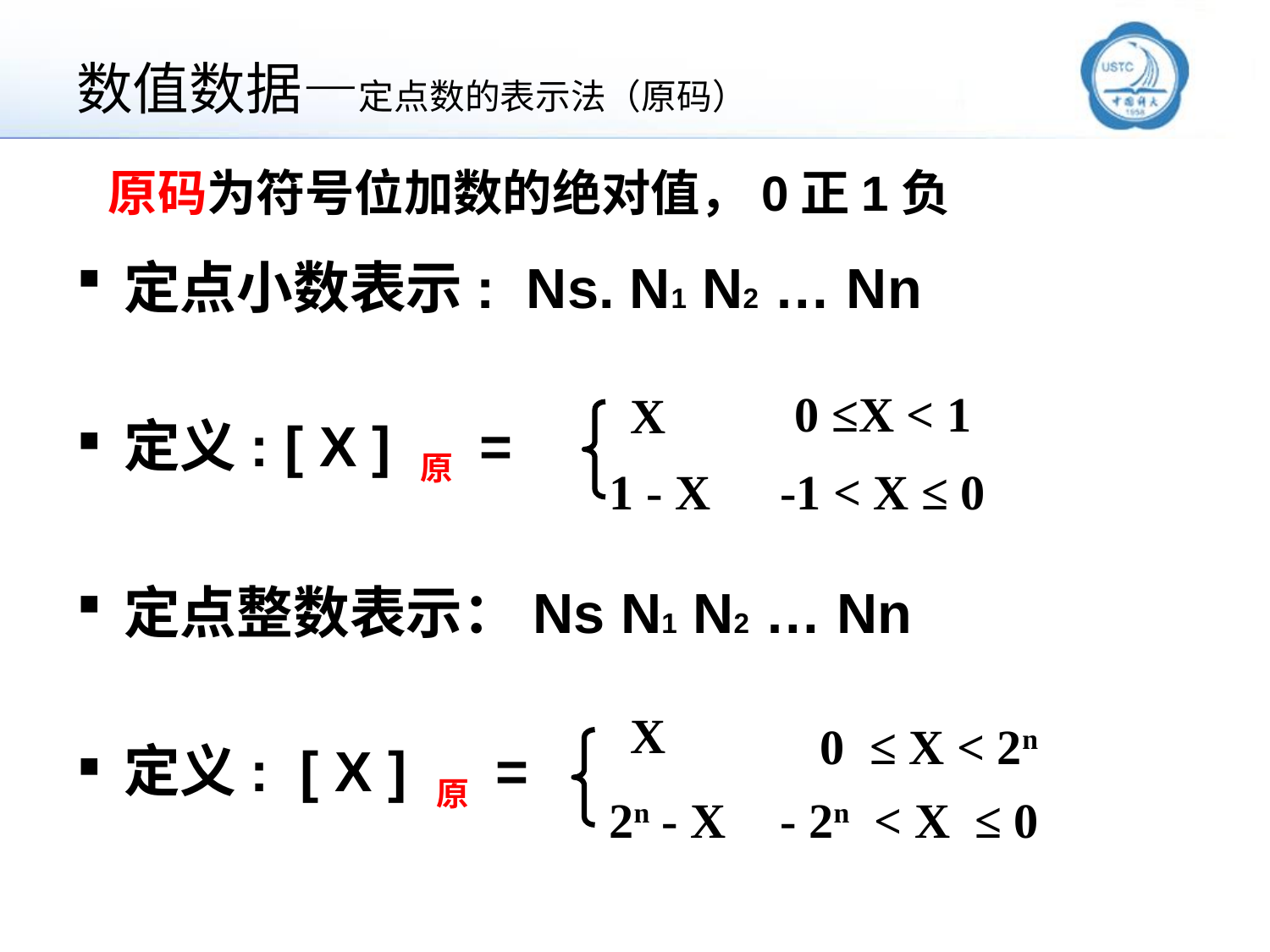

# 数值数据—定点数的表示法（原码）
原码为符号位加数的绝对值，0正1负
定点小数表示:  Ns. N1 N2 … Nn

定义: [ X ] 原 =

定点整数表示：Ns N1 N2 … Nn

定义:  [ X ] 原 =

0 ≤X < 1
 X

 1 - X
  -1 < X ≤ 0
 X
0  ≤ X < 2n

 2n - X
  - 2n  < X  ≤ 0